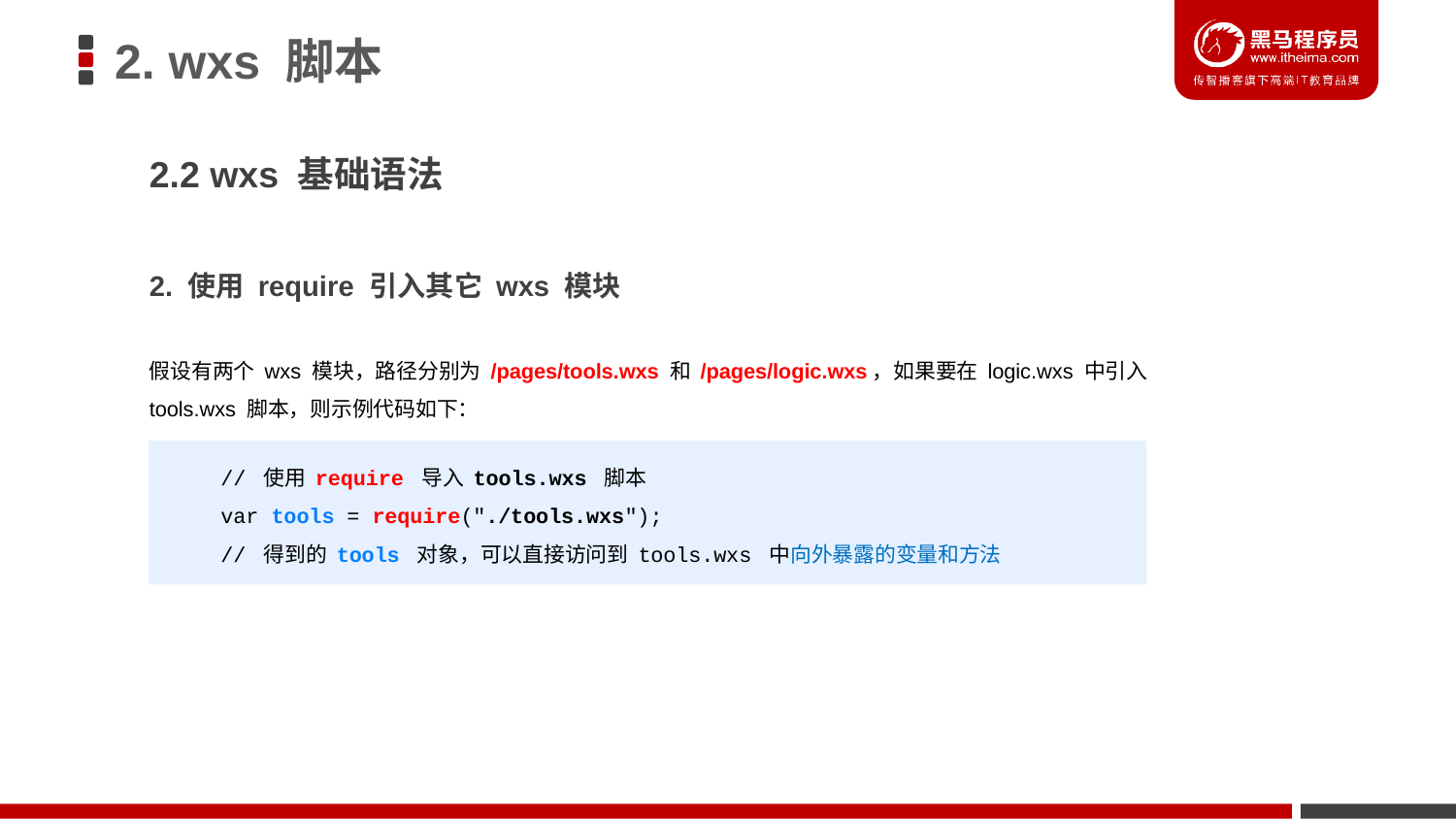

# 2. wxs 脚本
2.2 wxs 基础语法
2. 使用 require 引入其它 wxs 模块
假设有两个 wxs 模块，路径分别为 /pages/tools.wxs 和 /pages/logic.wxs，如果要在 logic.wxs 中引入 tools.wxs 脚本，则示例代码如下：

// 使用 require 导入 tools.wxs 脚本
var tools = require("./tools.wxs");
// 得到的 tools 对象，可以直接访问到 tools.wxs 中向外暴露的变量和方法